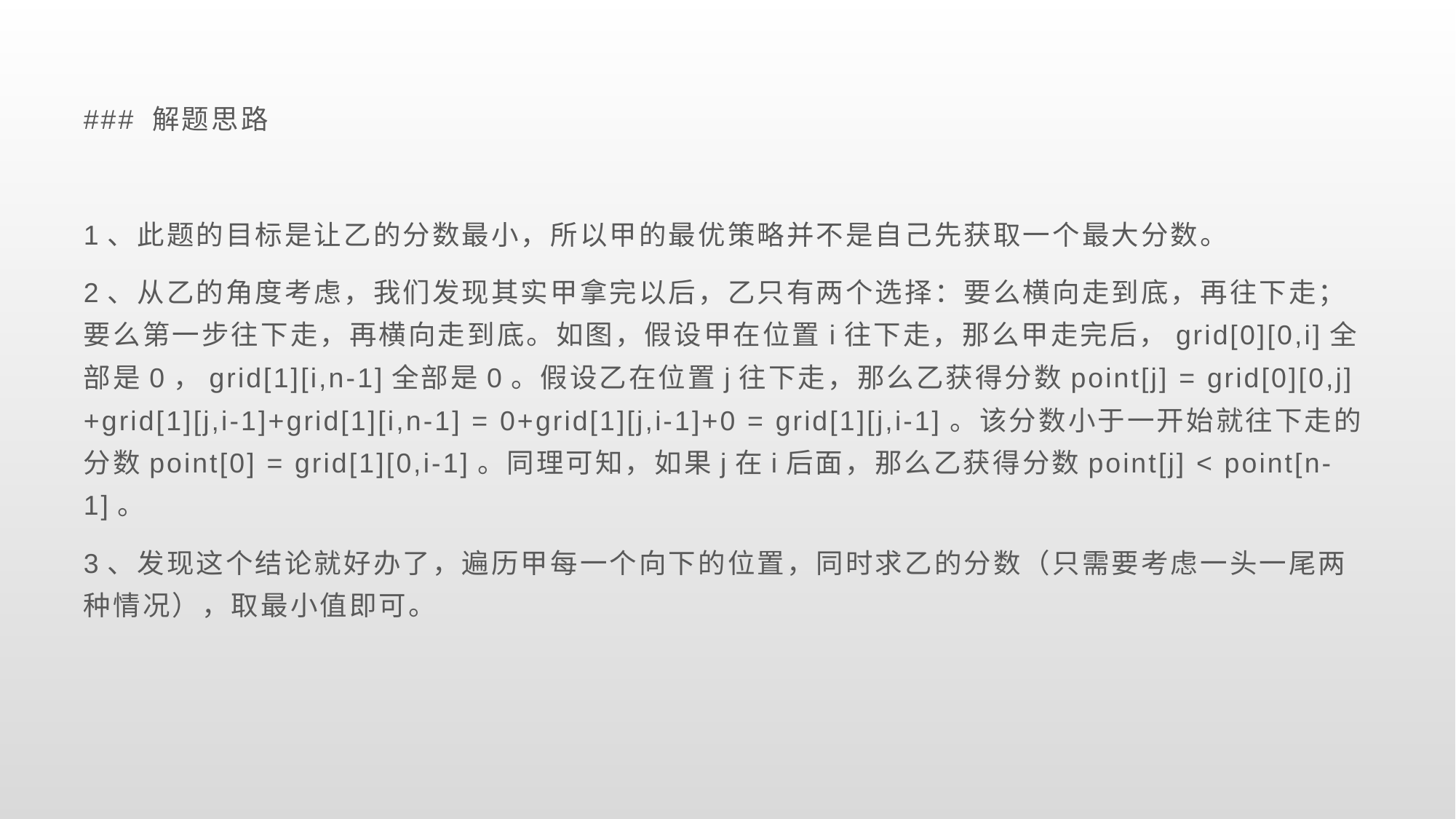

### 解题思路

1、此题的目标是让乙的分数最小，所以甲的最优策略并不是自己先获取一个最大分数。
2、从乙的角度考虑，我们发现其实甲拿完以后，乙只有两个选择：要么横向走到底，再往下走；要么第一步往下走，再横向走到底。如图，假设甲在位置i往下走，那么甲走完后，grid[0][0,i]全部是0，grid[1][i,n-1]全部是0。假设乙在位置j往下走，那么乙获得分数point[j] = grid[0][0,j]+grid[1][j,i-1]+grid[1][i,n-1] = 0+grid[1][j,i-1]+0 = grid[1][j,i-1]。该分数小于一开始就往下走的分数point[0] = grid[1][0,i-1]。同理可知，如果j在i后面，那么乙获得分数point[j] < point[n-1]。
3、发现这个结论就好办了，遍历甲每一个向下的位置，同时求乙的分数（只需要考虑一头一尾两种情况），取最小值即可。